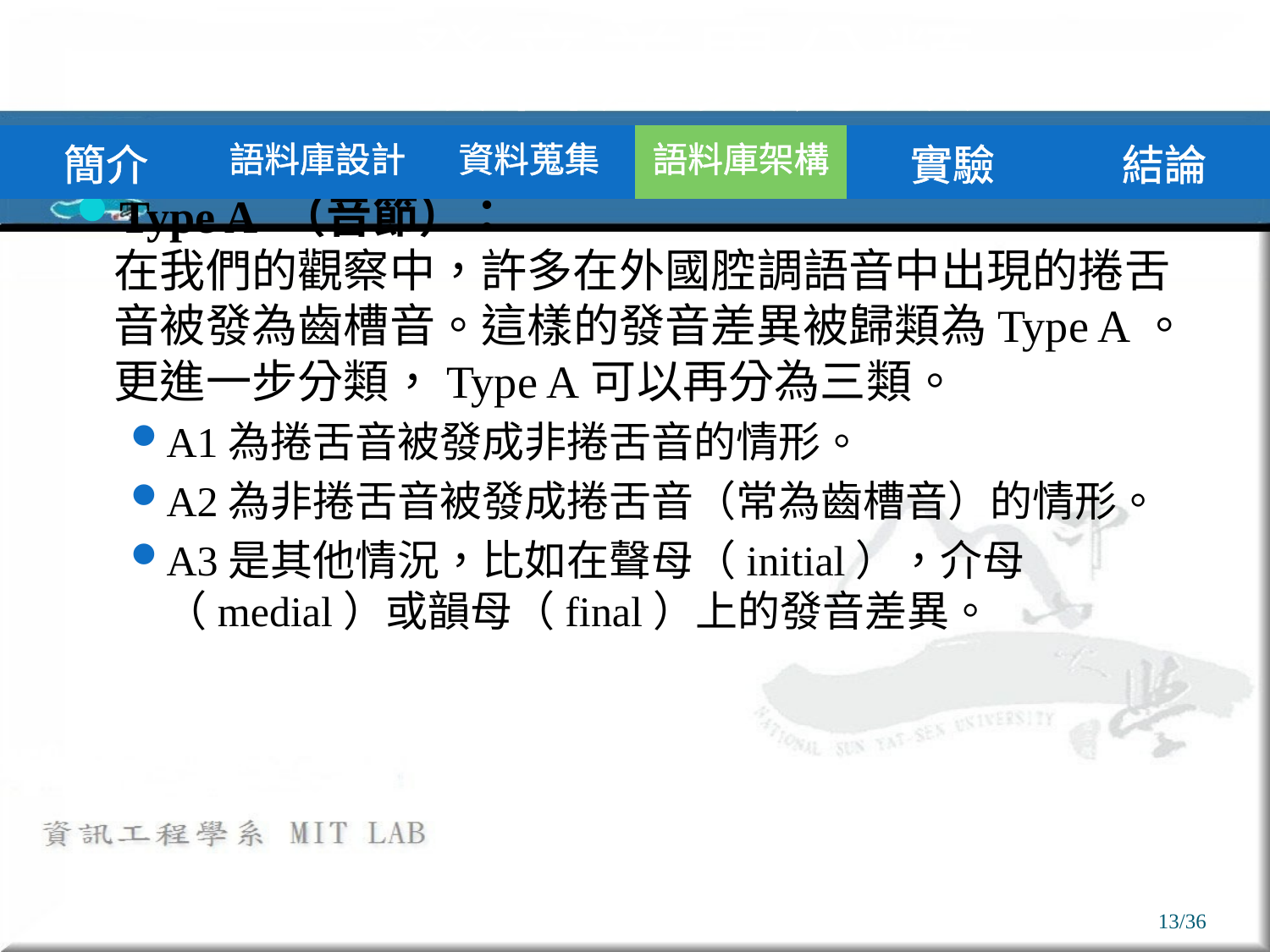

# 發音差異分類
| 簡介 | 語料庫設計 | 資料蒐集 | 語料庫架構 | 實驗 | 結論 |
| --- | --- | --- | --- | --- | --- |
Type A （音節）：
在我們的觀察中，許多在外國腔調語音中出現的捲舌音被發為齒槽音。這樣的發音差異被歸類為Type A。更進一步分類，Type A可以再分為三類。
A1為捲舌音被發成非捲舌音的情形。
A2為非捲舌音被發成捲舌音（常為齒槽音）的情形。
A3是其他情況，比如在聲母（initial），介母（medial）或韻母（final）上的發音差異。
13/36